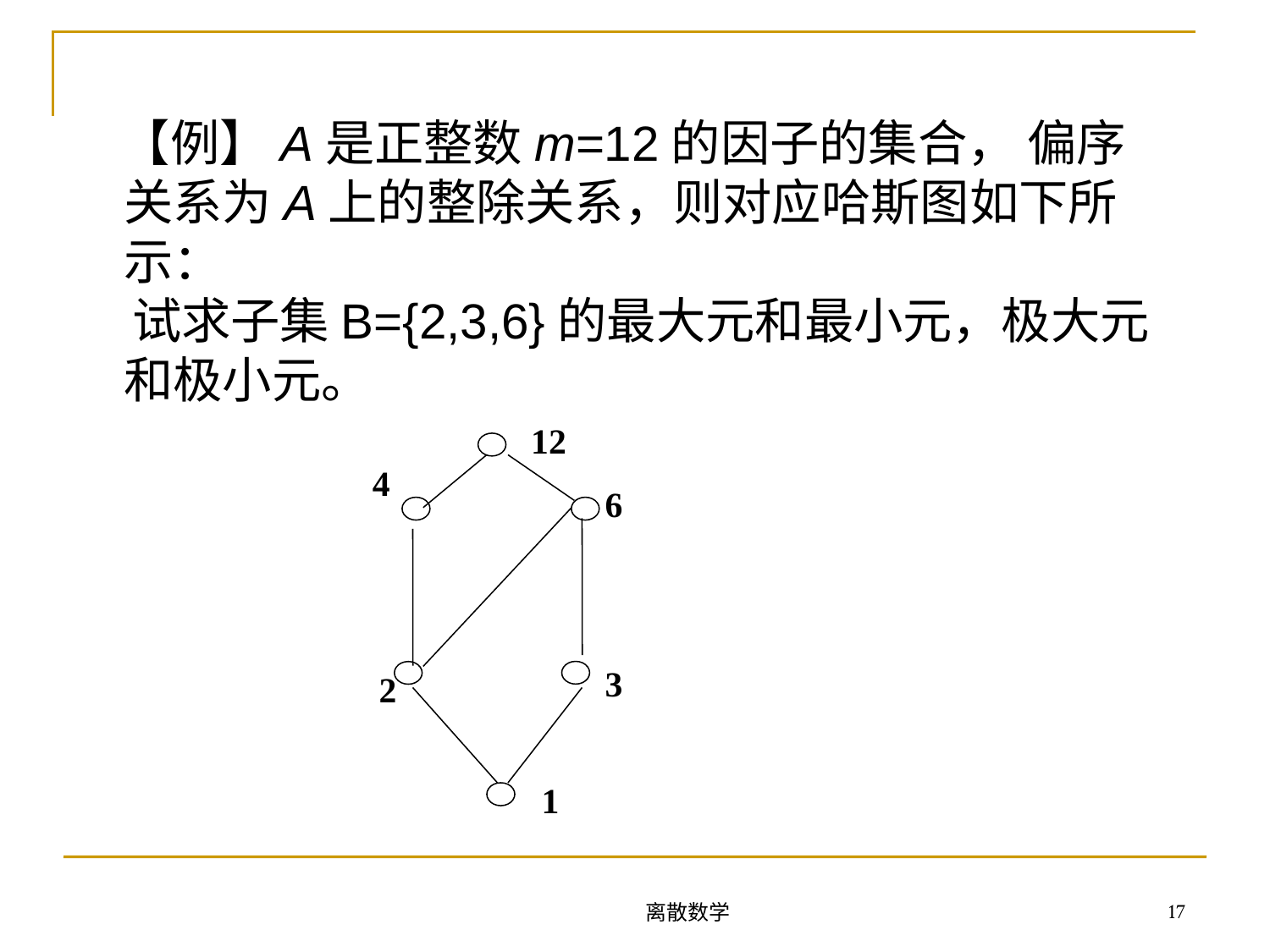

【例】A是正整数m=12的因子的集合， 偏序关系为A上的整除关系，则对应哈斯图如下所示：
    试求子集B={2,3,6}的最大元和最小元，极大元和极小元。
12

4

6

3
2

1

离散数学
17